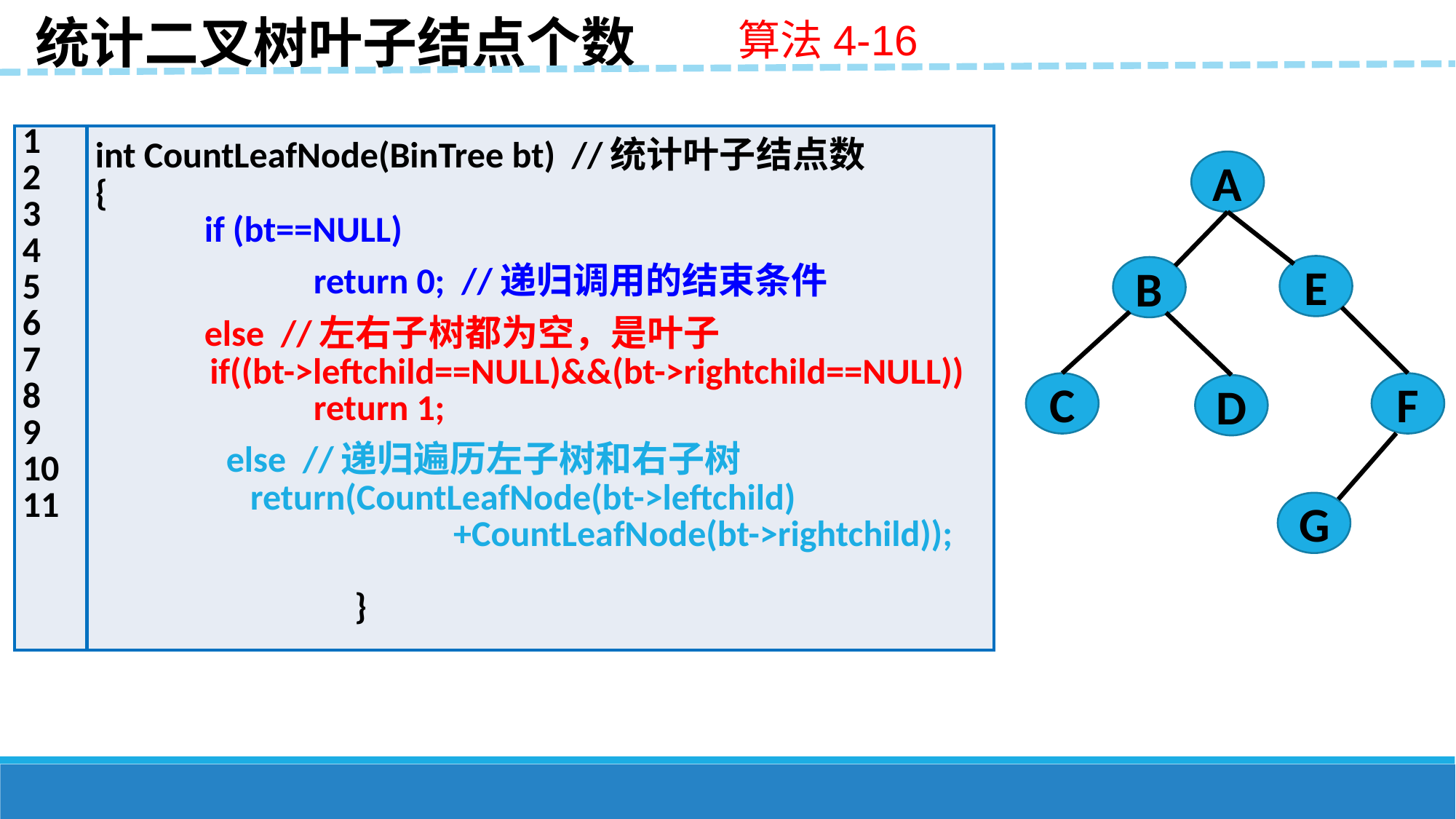

统计二叉树叶子结点个数
算法4-16
| 1 2 3 4 5 6 7 8 9 10 11 | int CountLeafNode(BinTree bt) //统计叶子结点数 { if (bt==NULL) return 0; //递归调用的结束条件 else //左右子树都为空，是叶子 if((bt->leftchild==NULL)&&(bt->rightchild==NULL)) return 1; else //递归遍历左子树和右子树 return(CountLeafNode(bt->leftchild) +CountLeafNode(bt->rightchild)); } |
| --- | --- |
A
E
B
C
F
D
G